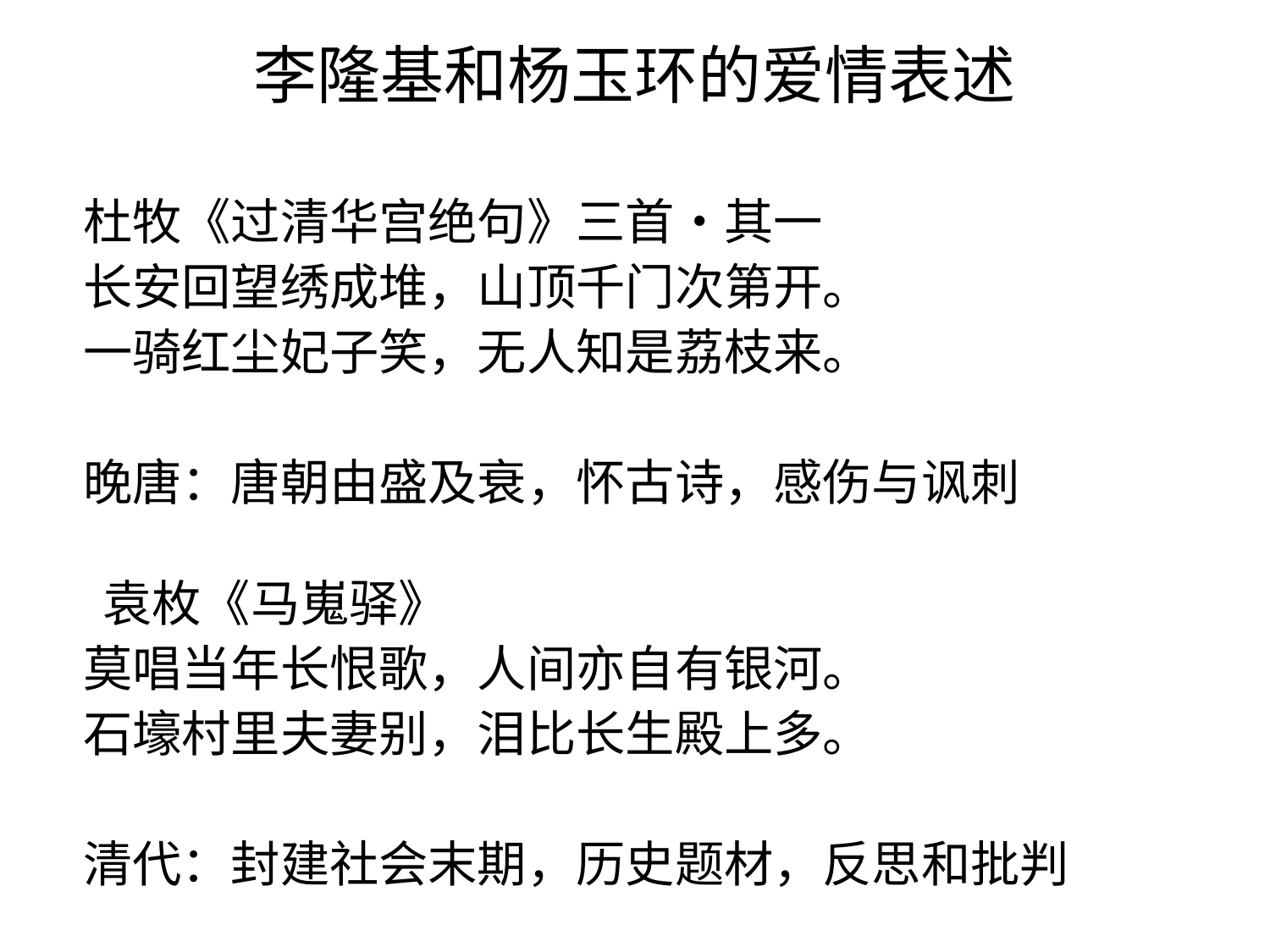

# 李隆基和杨玉环的爱情表述
杜牧《过清华宫绝句》三首•其一
长安回望绣成堆，山顶千门次第开。
一骑红尘妃子笑，无人知是荔枝来。

晚唐：唐朝由盛及衰，怀古诗，感伤与讽刺

 袁枚《马嵬驿》
莫唱当年长恨歌，人间亦自有银河。
石壕村里夫妻别，泪比长生殿上多。

清代：封建社会末期，历史题材，反思和批判